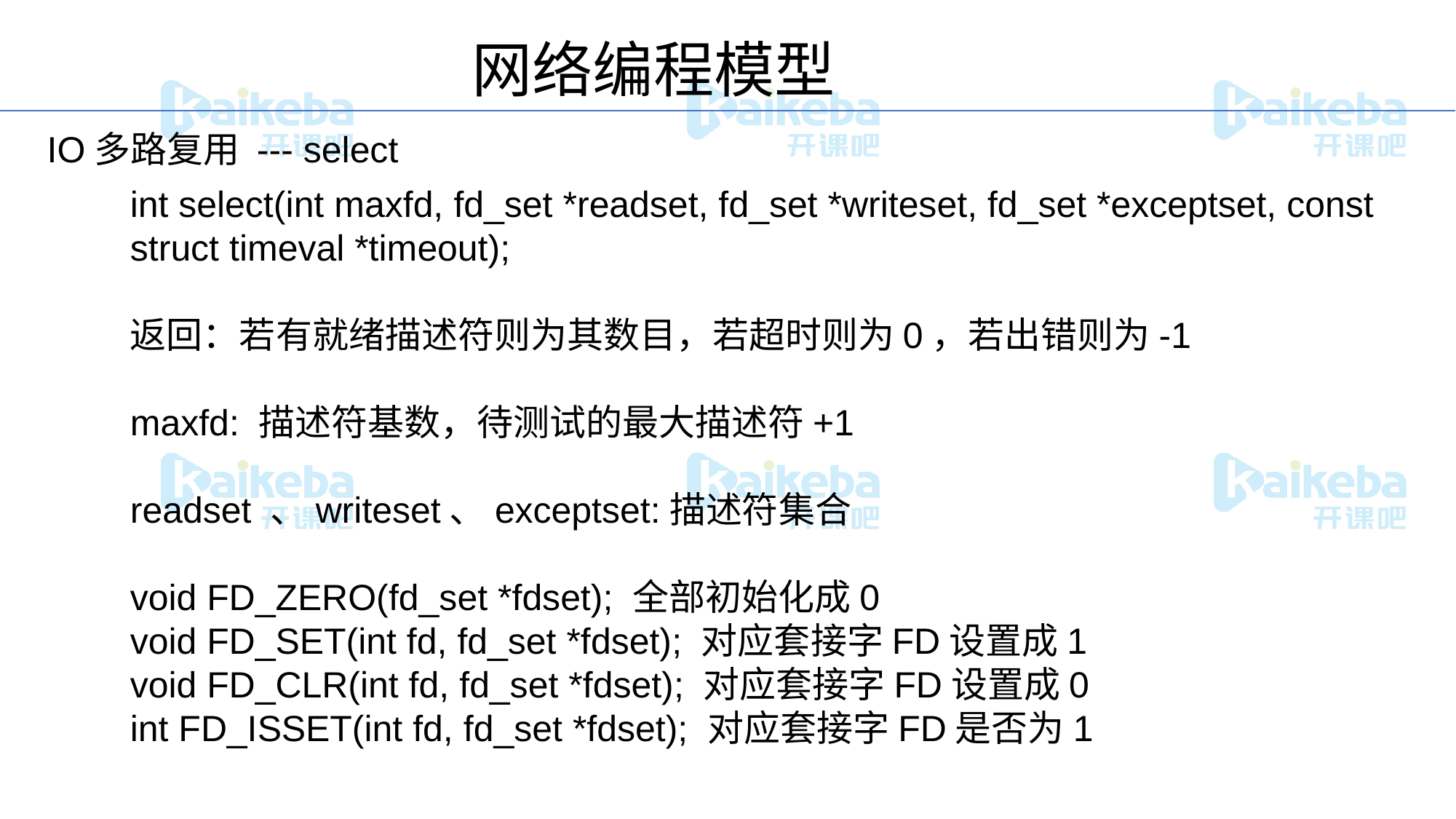

网络编程模型
IO多路复用 --- select
int select(int maxfd, fd_set *readset, fd_set *writeset, fd_set *exceptset, const struct timeval *timeout);

返回：若有就绪描述符则为其数目，若超时则为0，若出错则为-1

maxfd: 描述符基数，待测试的最大描述符+1

readset 、writeset、exceptset:描述符集合

void FD_ZERO(fd_set *fdset); 全部初始化成0
void FD_SET(int fd, fd_set *fdset); 对应套接字FD设置成1
void FD_CLR(int fd, fd_set *fdset); 对应套接字FD设置成0
int FD_ISSET(int fd, fd_set *fdset); 对应套接字FD是否为1